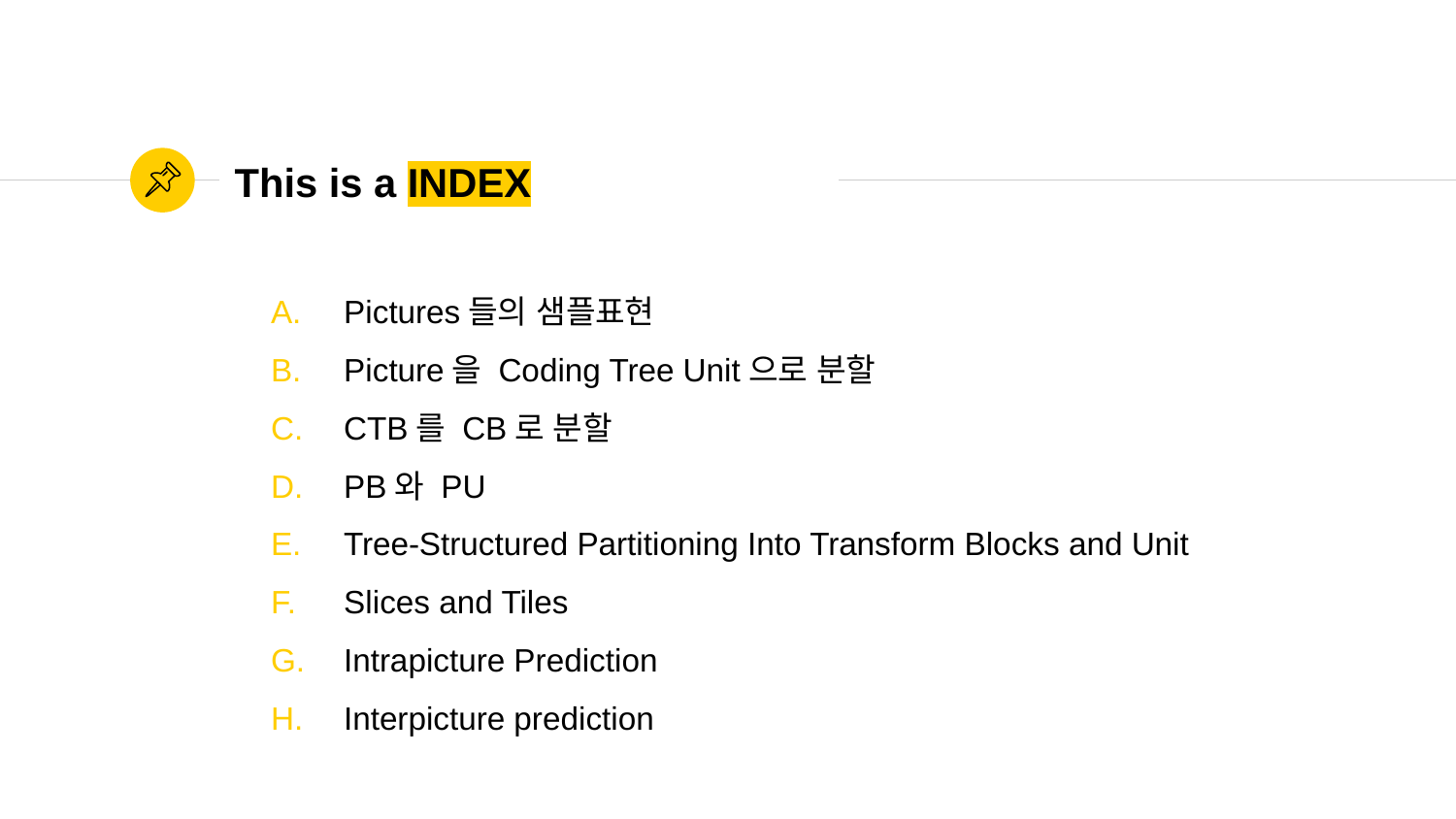

# This is a INDEX

Pictures들의 샘플표현
Picture을 Coding Tree Unit으로 분할
CTB를 CB로 분할
PB와 PU
Tree-Structured Partitioning Into Transform Blocks and Unit
Slices and Tiles
Intrapicture Prediction
Interpicture prediction